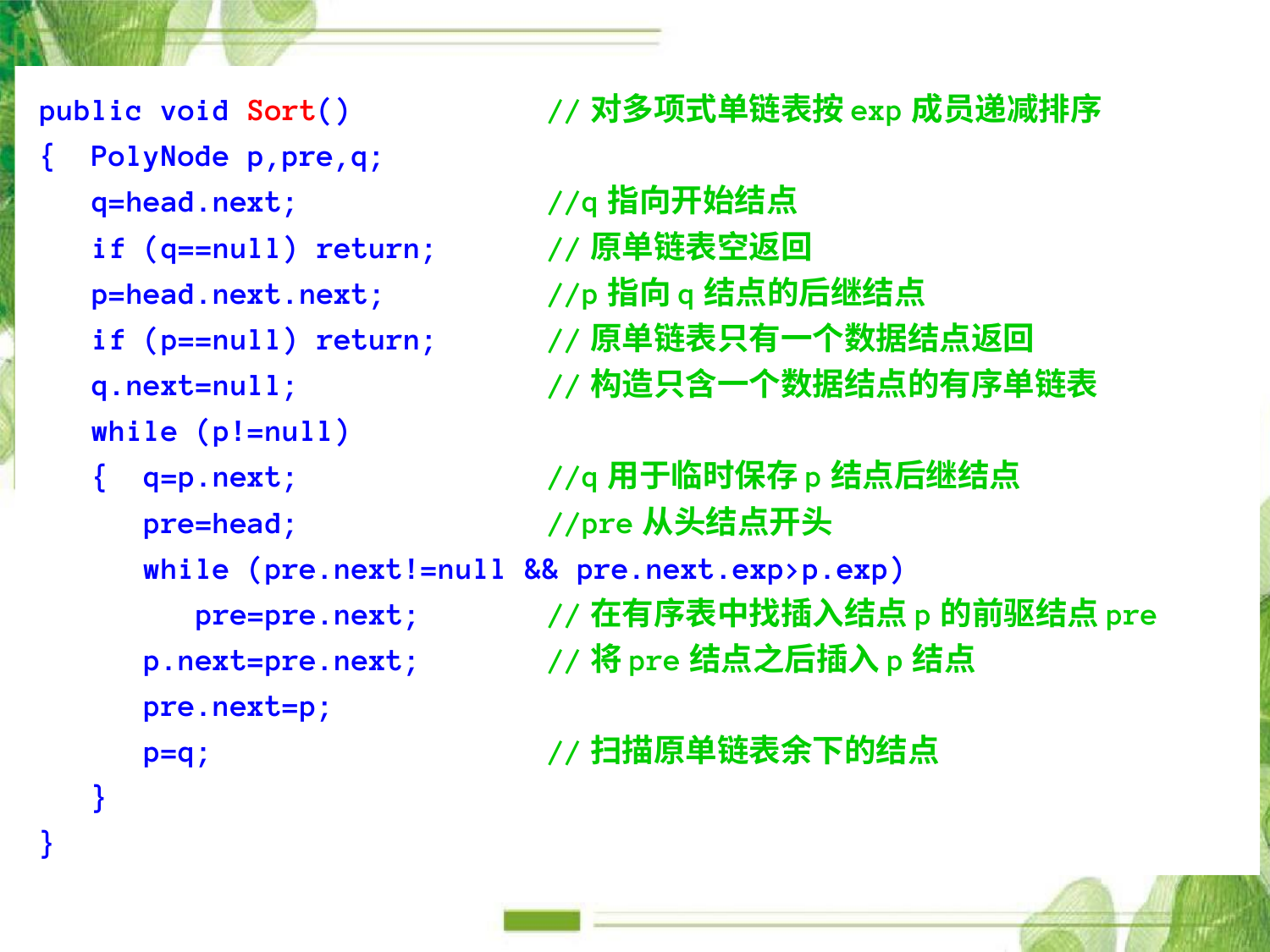

public void Sort()		//对多项式单链表按exp成员递减排序
{  PolyNode p,pre,q;
   q=head.next;		//q指向开始结点
   if (q==null) return;	//原单链表空返回
   p=head.next.next;		//p指向q结点的后继结点
   if (p==null) return;	//原单链表只有一个数据结点返回
   q.next=null;		//构造只含一个数据结点的有序单链表
   while (p!=null)
   {  q=p.next;		//q用于临时保存p结点后继结点
      pre=head;		//pre从头结点开头
      while (pre.next!=null && pre.next.exp>p.exp)
         pre=pre.next;	//在有序表中找插入结点p的前驱结点pre
      p.next=pre.next;	//将pre结点之后插入p结点
      pre.next=p;
      p=q;			//扫描原单链表余下的结点
   }
}